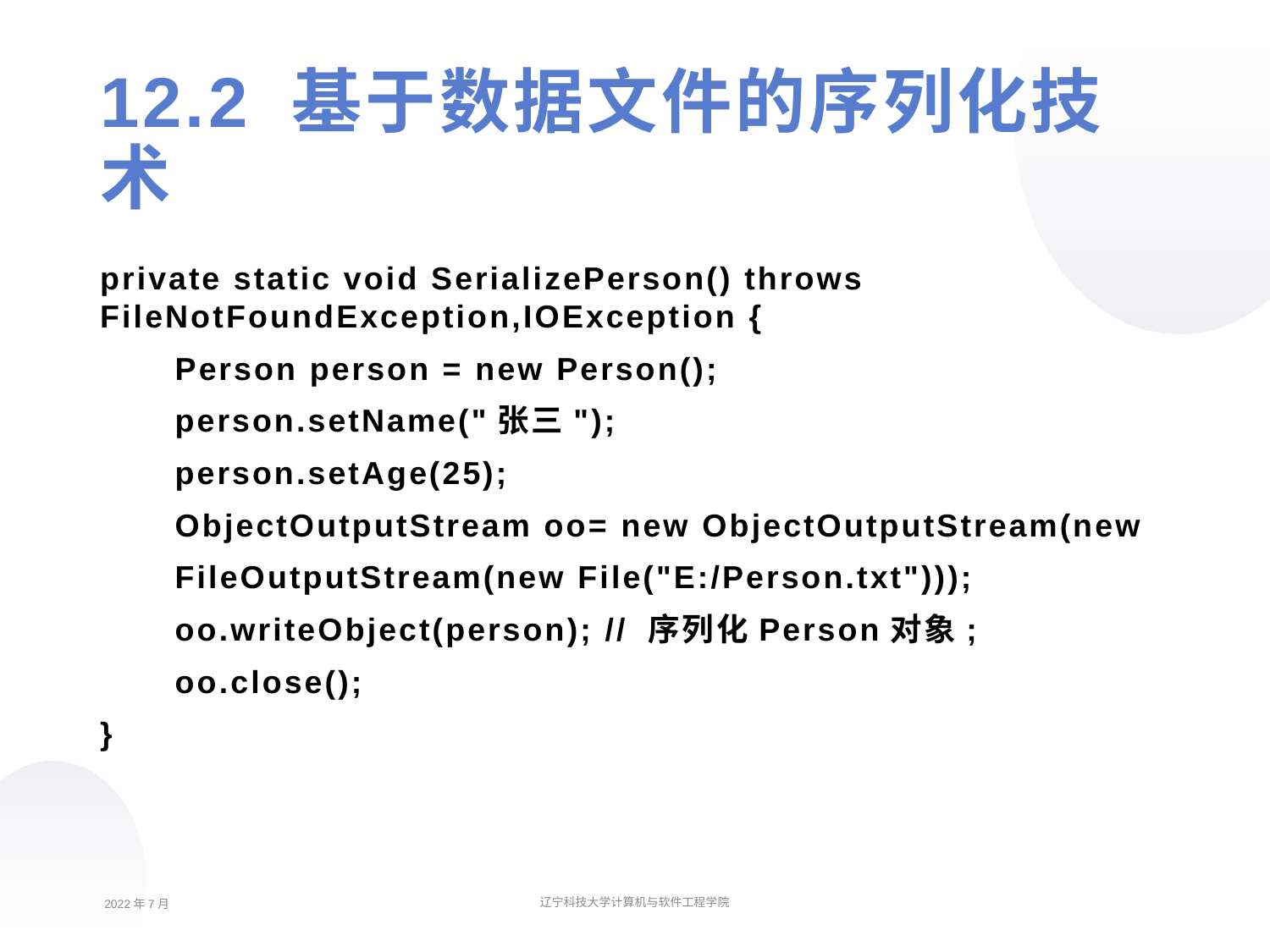

12.2 基于数据文件的序列化技术
private static void SerializePerson() throws FileNotFoundException,IOException {
 Person person = new Person();
 person.setName("张三");
 person.setAge(25);
 ObjectOutputStream oo= new ObjectOutputStream(new
 FileOutputStream(new File("E:/Person.txt")));
 oo.writeObject(person); // 序列化Person对象;
 oo.close();
}

2022年7月
辽宁科技大学计算机与软件工程学院
21